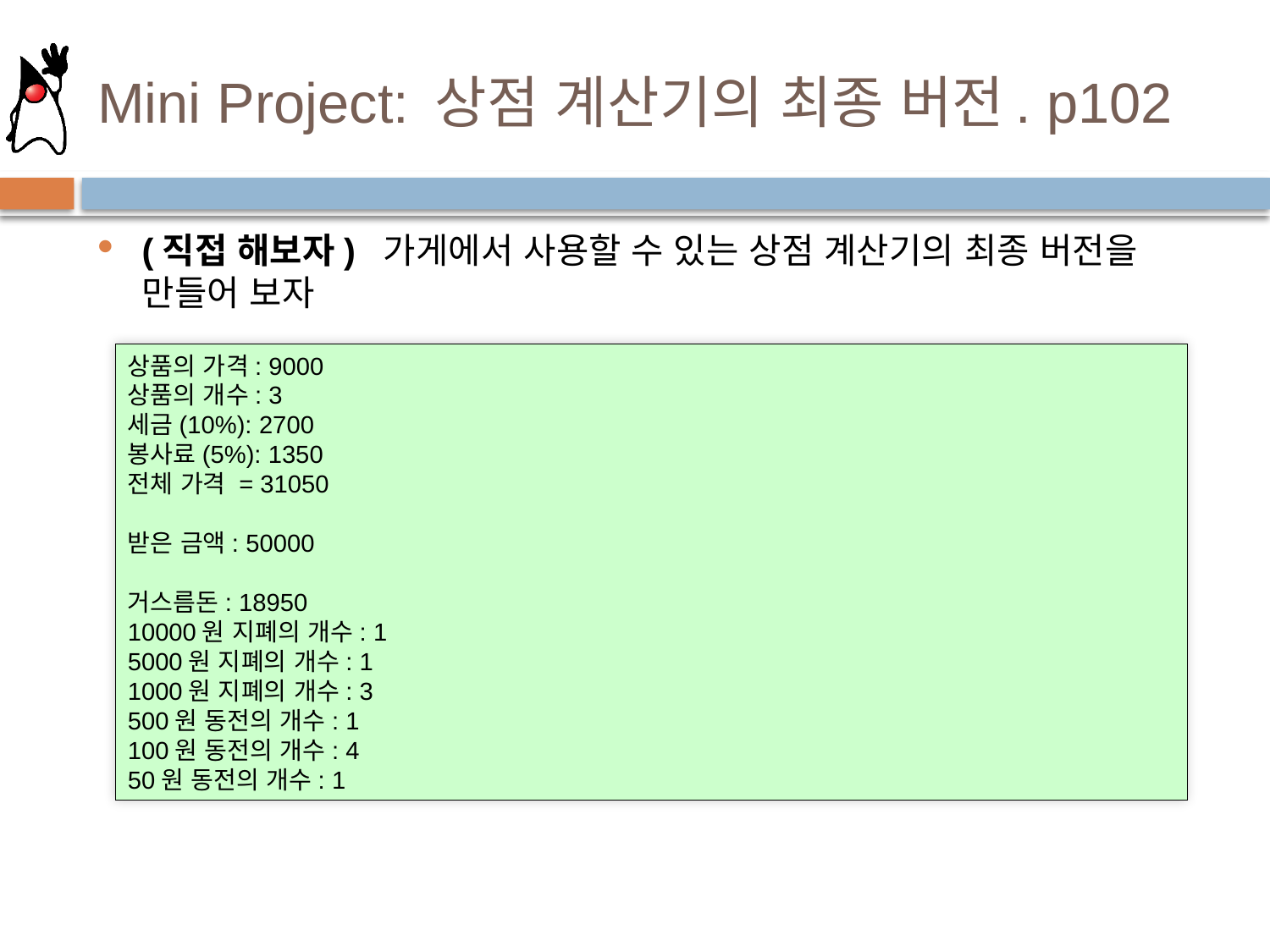

# Mini Project: 상점 계산기의 최종 버전. p102
(직접 해보자)  가게에서 사용할 수 있는 상점 계산기의 최종 버전을 만들어 보자
상품의 가격: 9000
상품의 개수: 3
세금(10%): 2700
봉사료(5%): 1350
전체 가격 = 31050

받은 금액: 50000

거스름돈: 18950
10000원 지폐의 개수: 1
5000원 지폐의 개수: 1
1000원 지폐의 개수: 3
500원 동전의 개수: 1
100원 동전의 개수: 4
50원 동전의 개수: 1